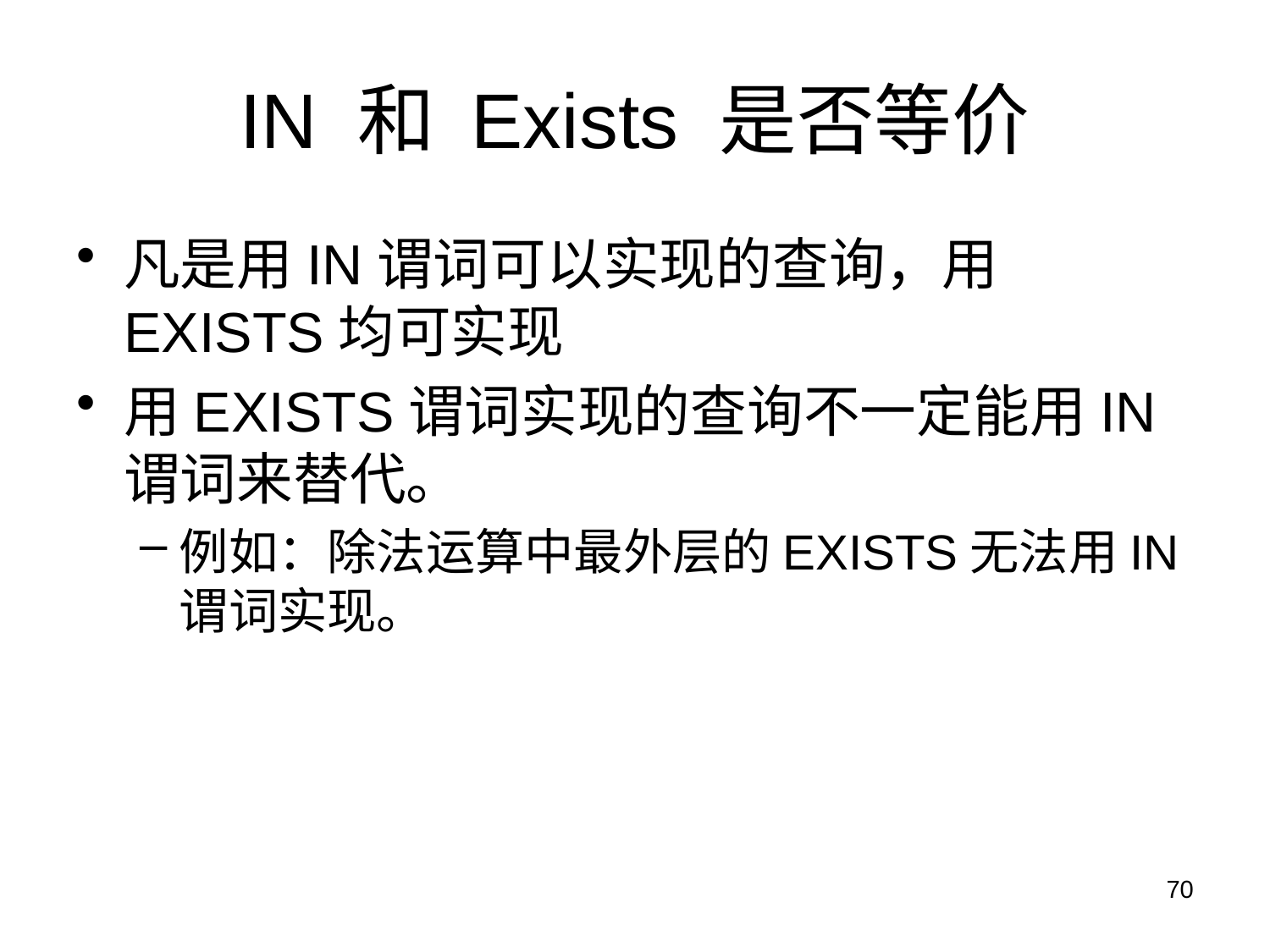

# IN 和 Exists 是否等价
凡是用IN谓词可以实现的查询，用EXISTS均可实现
用EXISTS谓词实现的查询不一定能用IN谓词来替代。
例如：除法运算中最外层的EXISTS无法用IN谓词实现。
70